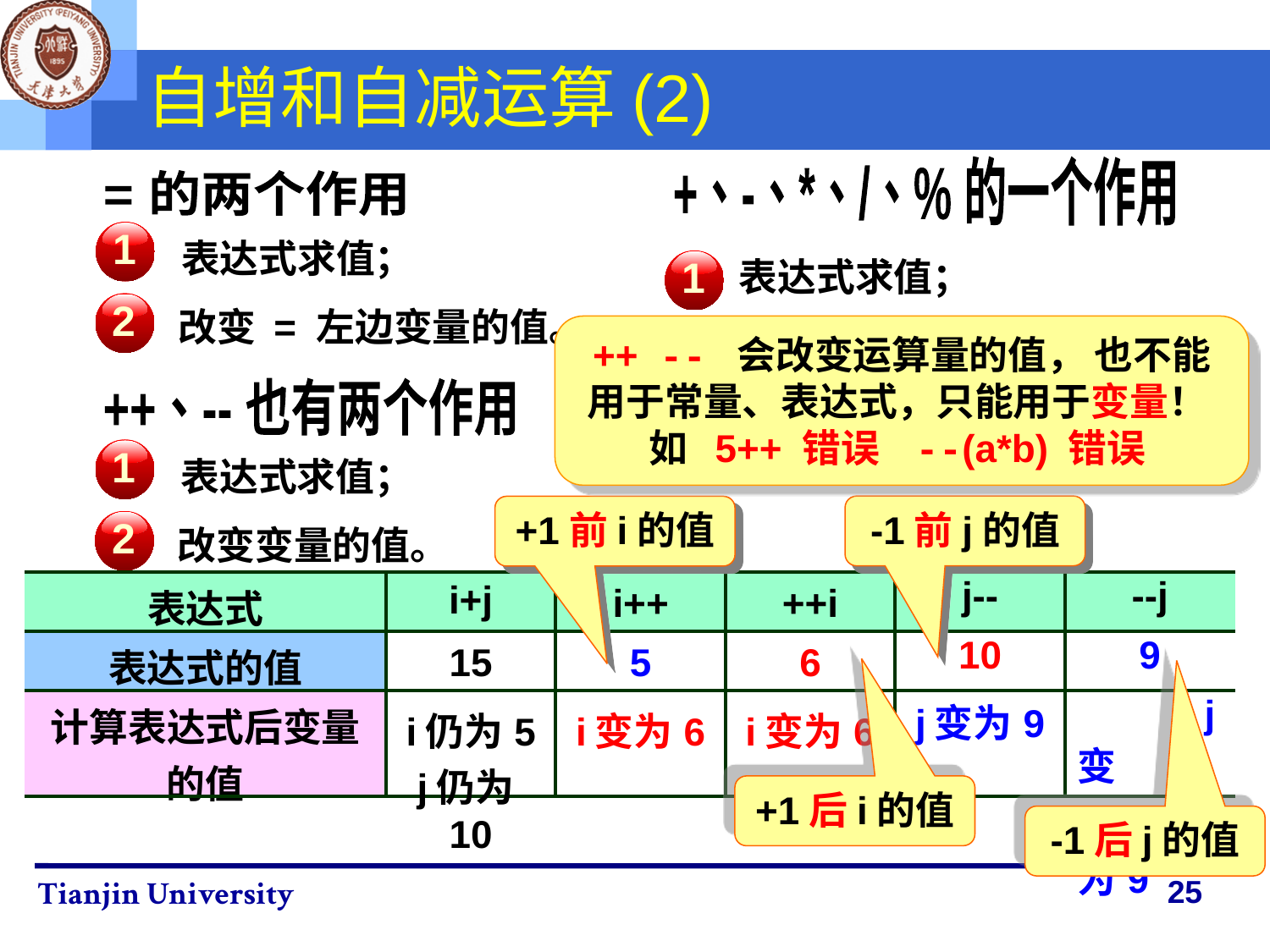

# 自增和自减运算(2)
+、-、*、/、% 的一个作用
= 的两个作用
1

表达式求值；
1

表达式求值；
2

改变 = 左边变量的值。
++  --  会改变运算量的值， 也不能用于常量、表达式，只能用于变量！
 如  5++ 错误   --(a*b) 错误
++、-- 也有两个作用
1

表达式求值；
-1前j的值
+1前i的值
2

改变变量的值。
|  |  |  |  | j-- | --j |
| --- | --- | --- | --- | --- | --- |
|  |  |  |  | 10 | 9 |
|  |  |  |  | j变为9 | j变 为9 |
|  |  |  |  |  |  |
| 表达式 | i+j |  |  |  |  |
| --- | --- | --- | --- | --- | --- |
| 表达式的值 |  |  |  |  |  |
| 计算表达式后变量的值 |  |  |  |  |  |
|  |  |  |  |  |  |
| --- | --- | --- | --- | --- | --- |
|  | 15 |  |  |  |  |
|  | i仍为5 j仍为10 |  |  |  |  |
|  |  | i++ | ++i |  |  |
| --- | --- | --- | --- | --- | --- |
|  |  | 5 | 6 |  |  |
|  |  | i变为6 | i变为6 |  |  |
+1后i的值
-1后j的值